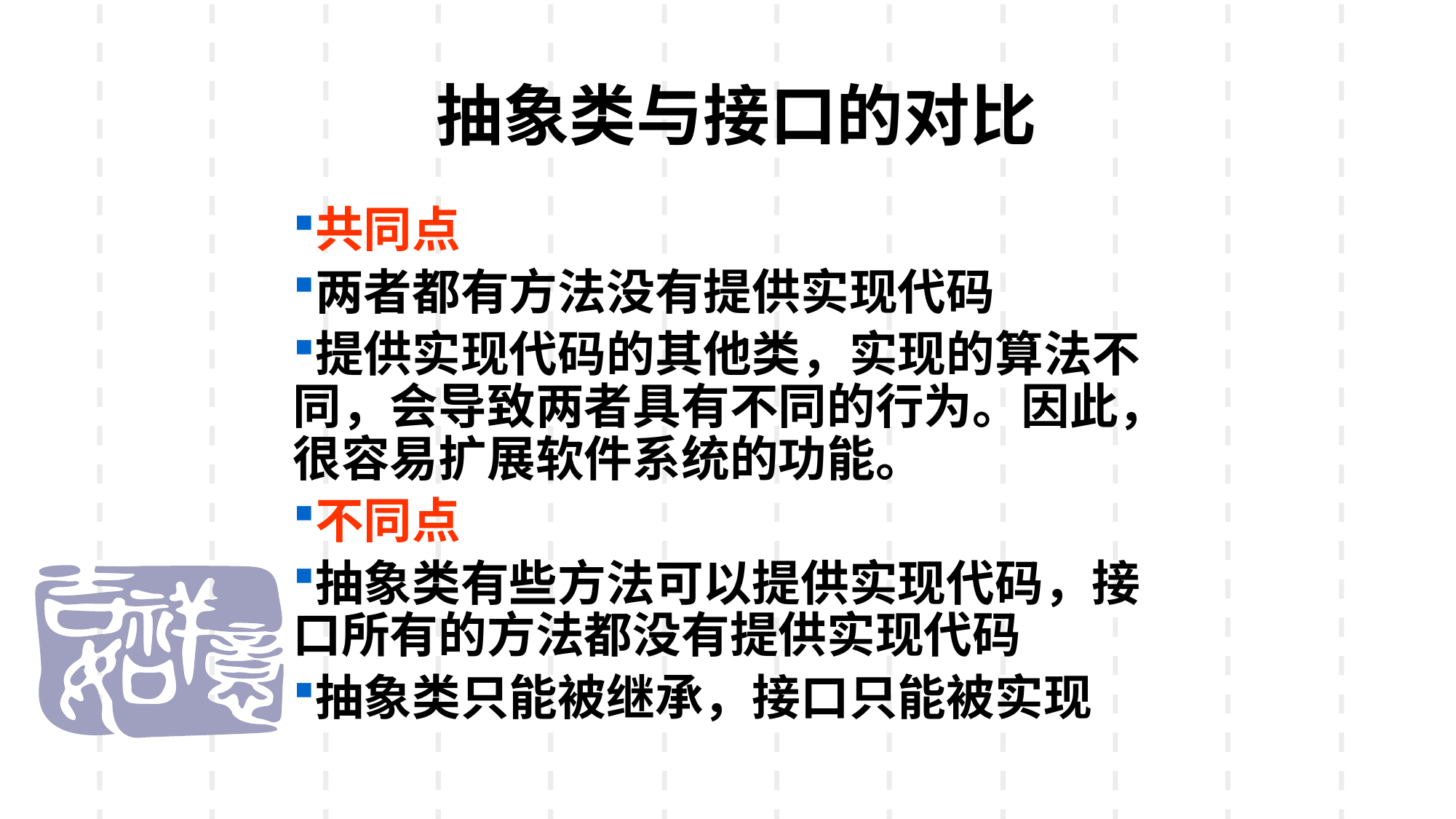

# 抽象类与接口的对比
共同点
两者都有方法没有提供实现代码
提供实现代码的其他类，实现的算法不同，会导致两者具有不同的行为。因此，很容易扩展软件系统的功能。
不同点
抽象类有些方法可以提供实现代码，接口所有的方法都没有提供实现代码
抽象类只能被继承，接口只能被实现